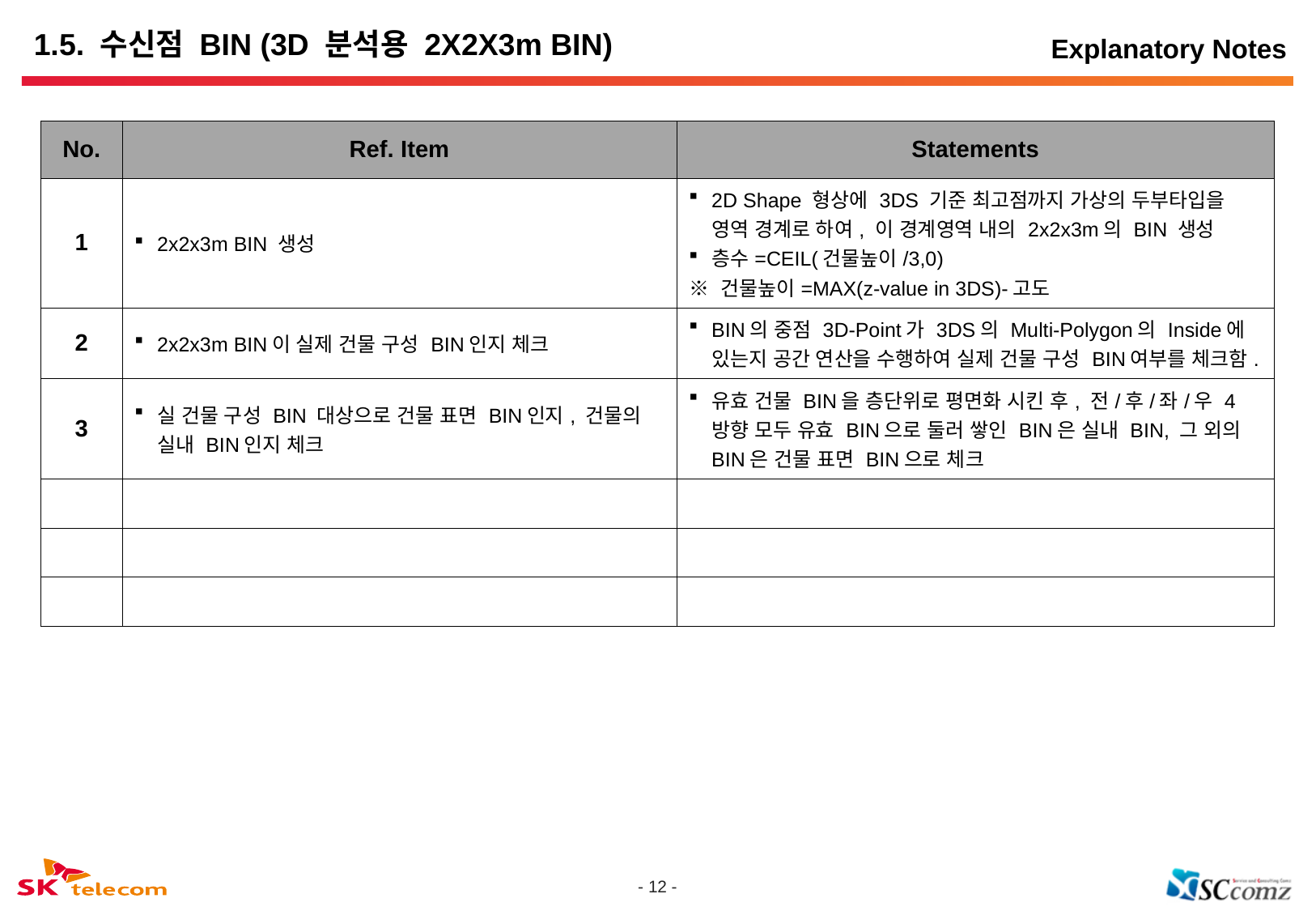

# 1.5. 수신점 BIN (3D 분석용 2X2X3m BIN)
Explanatory Notes
| No. | Ref. Item | Statements |
| --- | --- | --- |
| 1 | 2x2x3m BIN 생성 | 2D Shape 형상에 3DS 기준 최고점까지 가상의 두부타입을 영역 경계로 하여, 이 경계영역 내의 2x2x3m의 BIN 생성 층수=CEIL(건물높이/3,0) ※ 건물높이=MAX(z-value in 3DS)-고도 |
| 2 | 2x2x3m BIN이 실제 건물 구성 BIN인지 체크 | BIN의 중점 3D-Point가 3DS의 Multi-Polygon의 Inside에 있는지 공간 연산을 수행하여 실제 건물 구성 BIN여부를 체크함. |
| 3 | 실 건물 구성 BIN 대상으로 건물 표면 BIN인지, 건물의 실내 BIN인지 체크 | 유효 건물 BIN을 층단위로 평면화 시킨 후, 전/후/좌/우 4방향 모두 유효 BIN으로 둘러 쌓인 BIN은 실내 BIN, 그 외의 BIN은 건물 표면 BIN으로 체크 |
|  |  |  |
|  |  |  |
|  |  |  |